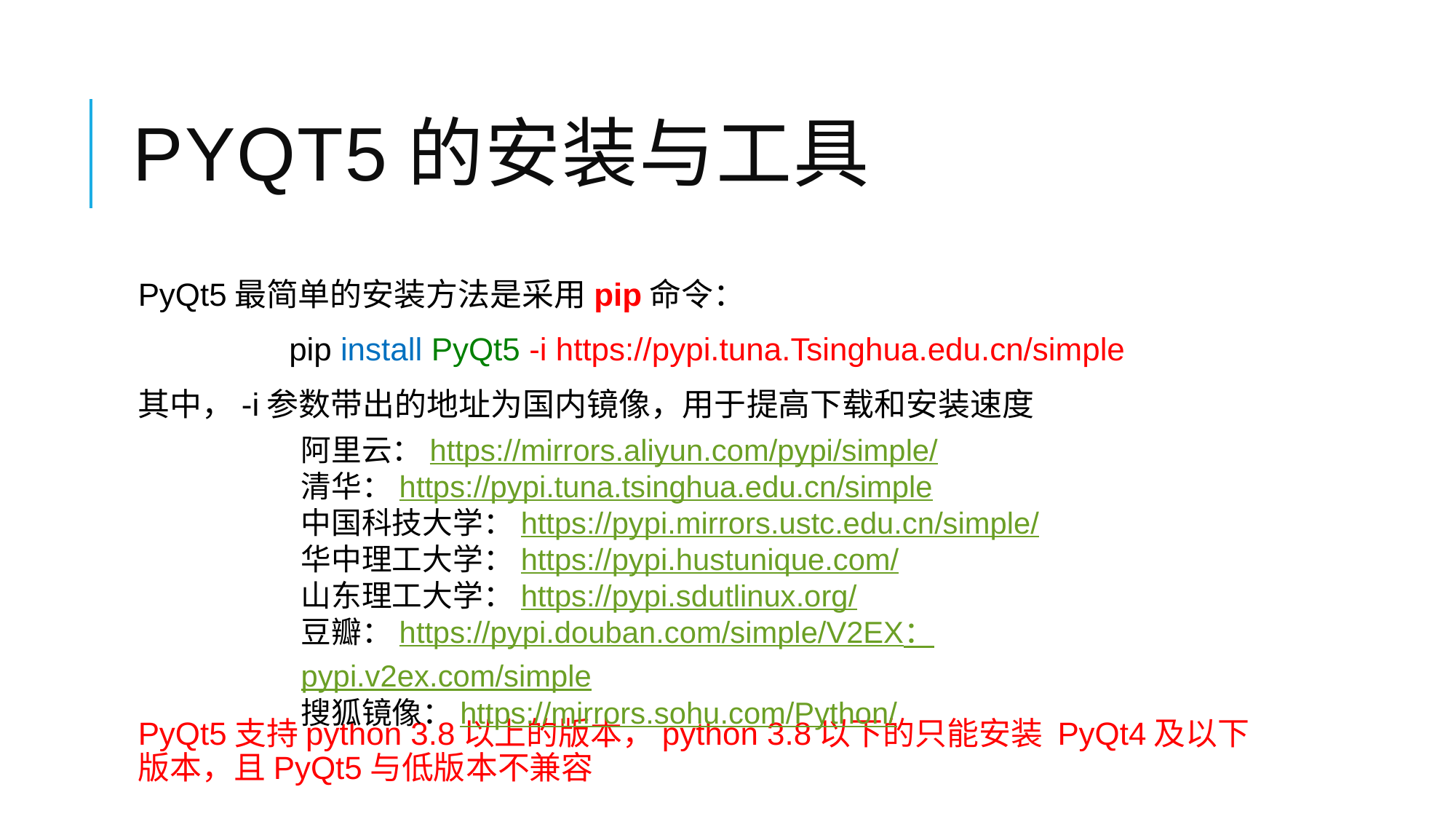

# PyQt5的安装与工具
PyQt5最简单的安装方法是采用pip命令：
pip install PyQt5 -i https://pypi.tuna.Tsinghua.edu.cn/simple
其中，-i参数带出的地址为国内镜像，用于提高下载和安装速度

PyQt5支持python 3.8以上的版本，python 3.8以下的只能安装 PyQt4及以下版本，且PyQt5与低版本不兼容
阿里云：https://mirrors.aliyun.com/pypi/simple/
清华：https://pypi.tuna.tsinghua.edu.cn/simple
中国科技大学：https://pypi.mirrors.ustc.edu.cn/simple/
华中理工大学：https://pypi.hustunique.com/
山东理工大学：https://pypi.sdutlinux.org/
豆瓣：https://pypi.douban.com/simple/V2EX：pypi.v2ex.com/simple
搜狐镜像：https://mirrors.sohu.com/Python/